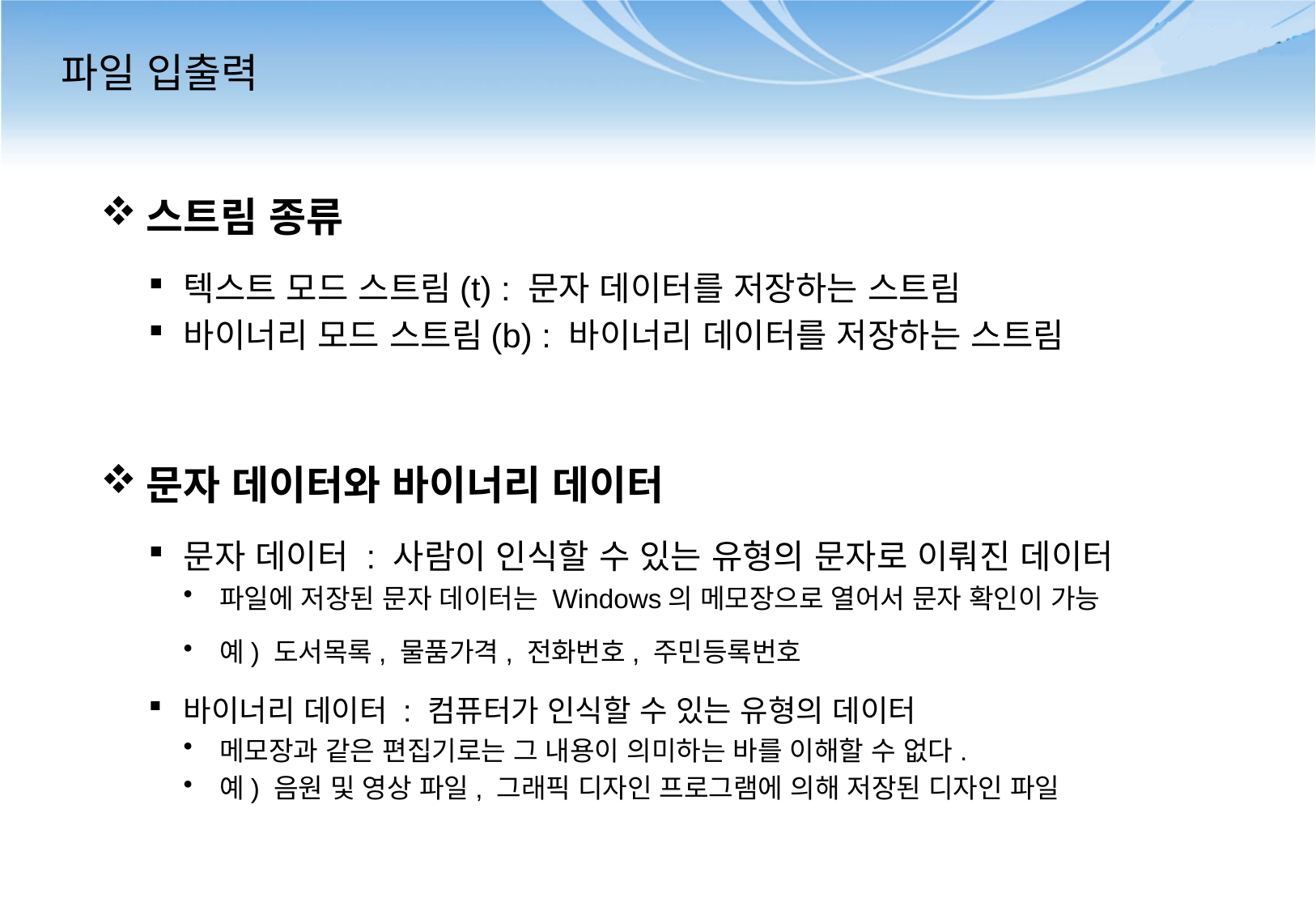

# 파일 입출력
스트림 종류
텍스트 모드 스트림(t) : 문자 데이터를 저장하는 스트림
바이너리 모드 스트림(b) : 바이너리 데이터를 저장하는 스트림

문자 데이터와 바이너리 데이터
문자 데이터 : 사람이 인식할 수 있는 유형의 문자로 이뤄진 데이터
파일에 저장된 문자 데이터는 Windows의 메모장으로 열어서 문자 확인이 가능
예) 도서목록, 물품가격, 전화번호, 주민등록번호
바이너리 데이터 : 컴퓨터가 인식할 수 있는 유형의 데이터
메모장과 같은 편집기로는 그 내용이 의미하는 바를 이해할 수 없다.
예) 음원 및 영상 파일, 그래픽 디자인 프로그램에 의해 저장된 디자인 파일